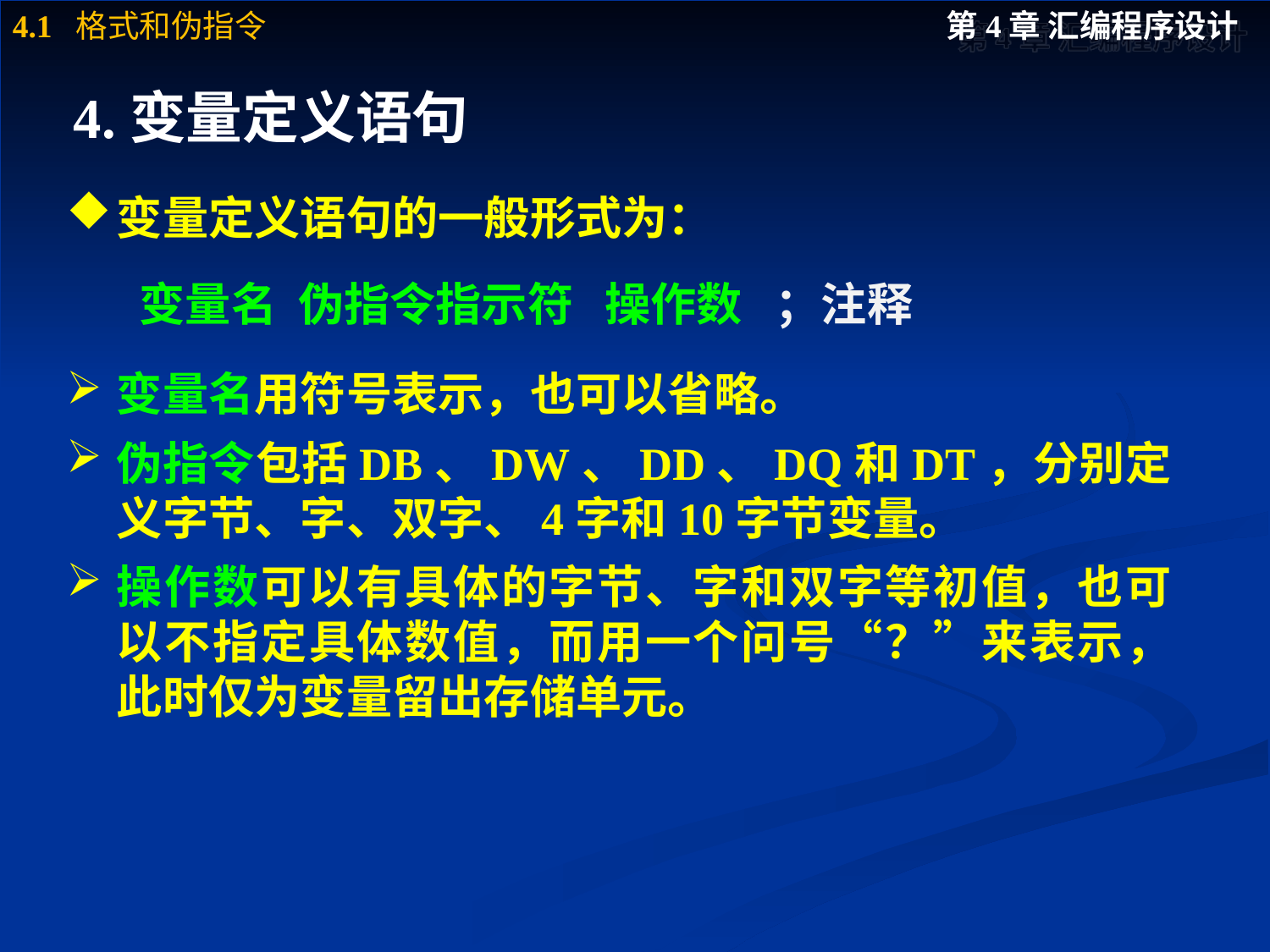

# 4.变量定义语句
变量定义语句的一般形式为：
      变量名  伪指令指示符   操作数	；注释
变量名用符号表示，也可以省略。
伪指令包括DB、DW、DD、DQ和DT，分别定义字节、字、双字、4字和10字节变量。
操作数可以有具体的字节、字和双字等初值，也可以不指定具体数值，而用一个问号“？”来表示，此时仅为变量留出存储单元。